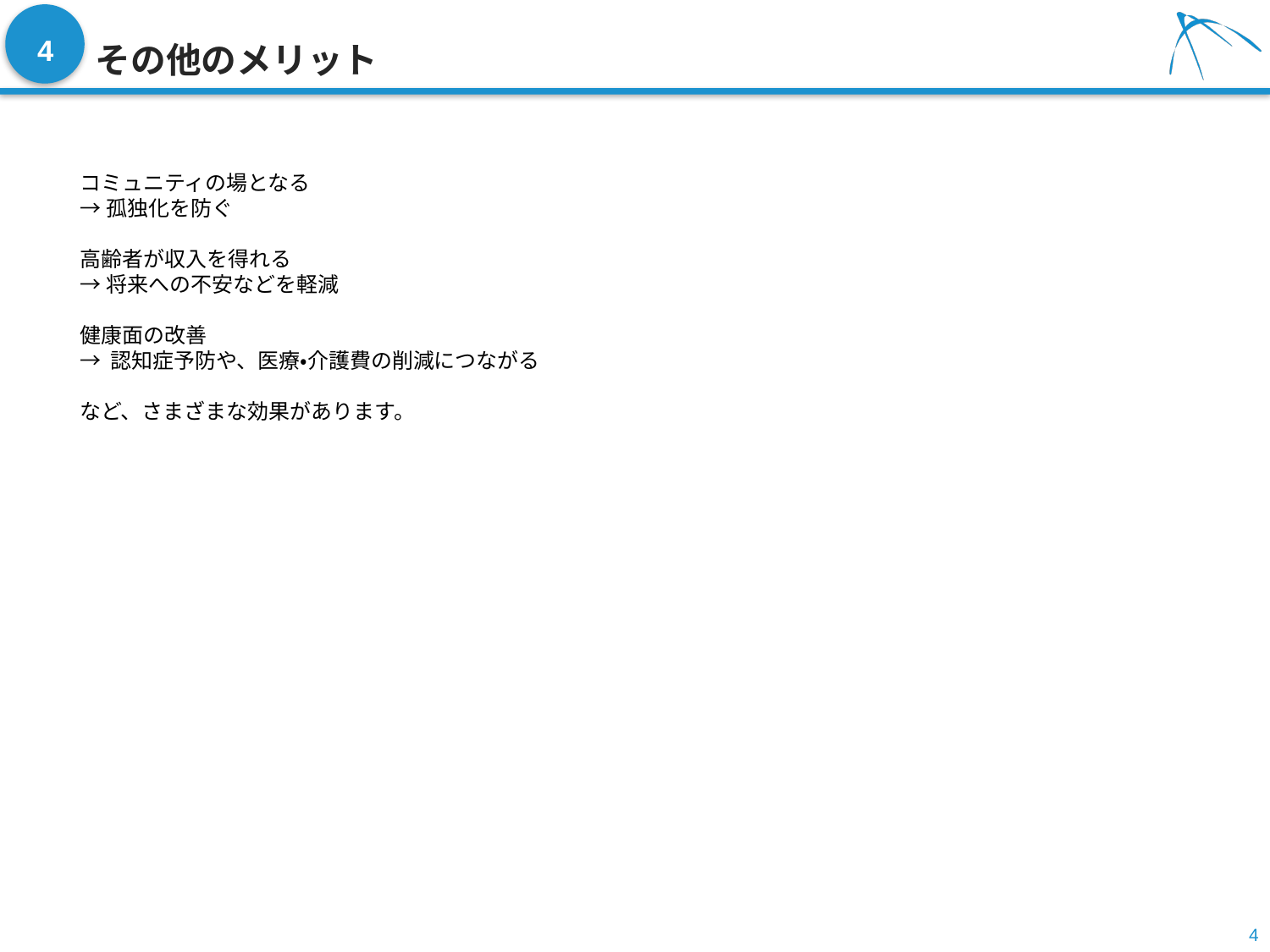

4
# その他のメリット
コミュニティの場となる
→孤独化を防ぐ

高齢者が収入を得れる
→将来への不安などを軽減

健康面の改善
→ 認知症予防や、医療・介護費の削減につながる

など、さまざまな効果があります。

4